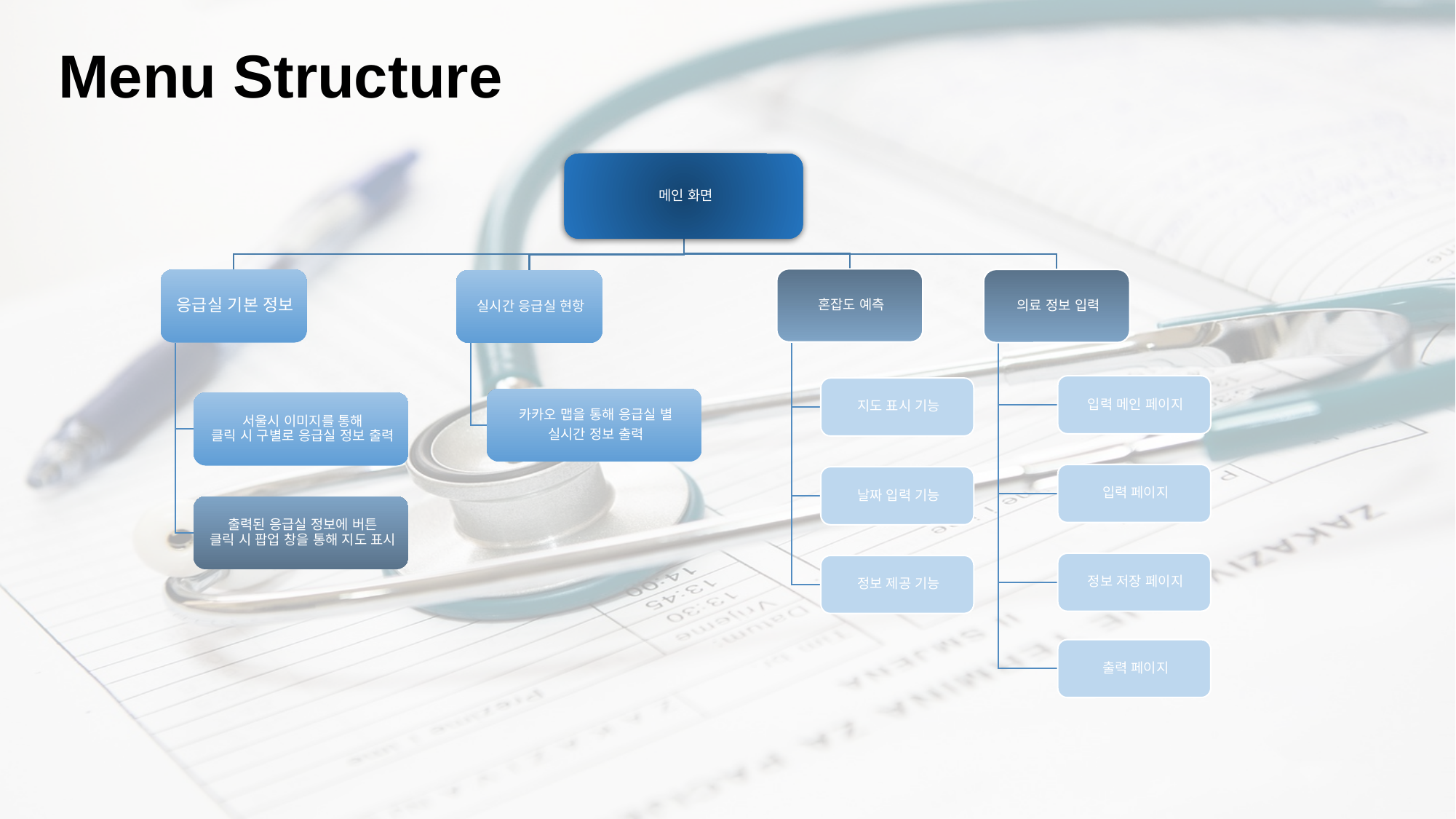

Menu Structure
메인 화면
응급실 기본 정보
서울시 이미지를 통해
클릭 시 구별로 응급실 정보 출력
출력된 응급실 정보에 버튼
클릭 시 팝업 창을 통해 지도 표시
실시간 응급실 현항
카카오 맵을 통해 응급실 별
실시간 정보 출력
혼잡도 예측
지도 표시 기능
날짜 입력 기능
정보 제공 기능
의료 정보 입력
입력 메인 페이지
입력 페이지
정보 저장 페이지
출력 페이지